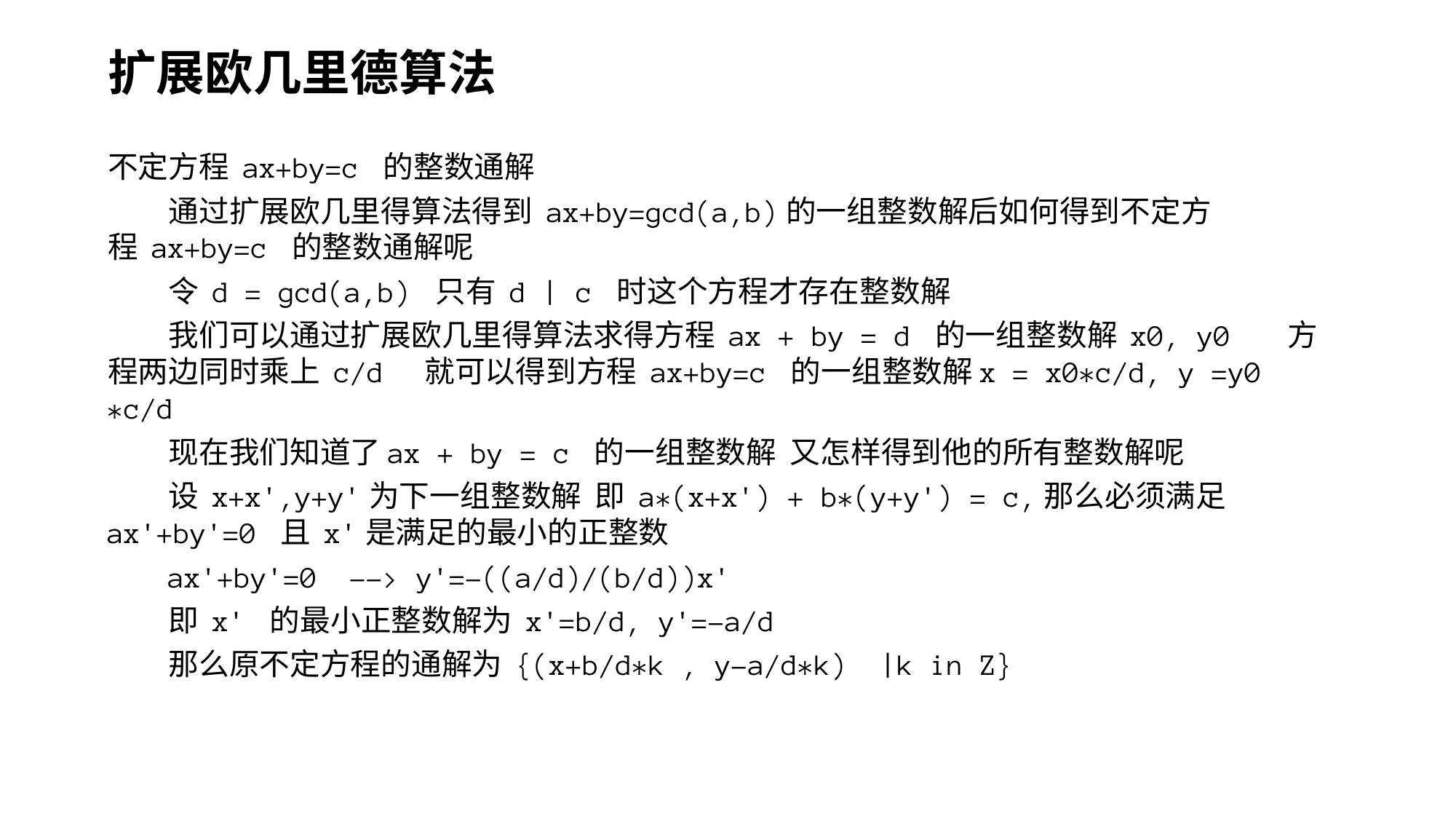

# 扩展欧几里德算法
不定方程 ax+by=c 的整数通解
通过扩展欧几里得算法得到 ax+by=gcd(a,b)的一组整数解后如何得到不定方程 ax+by=c 的整数通解呢
令 d = gcd(a,b) 只有 d | c 时这个方程才存在整数解
我们可以通过扩展欧几里得算法求得方程 ax + by = d 的一组整数解 x0, y0   方程两边同时乘上 c/d  就可以得到方程 ax+by=c 的一组整数解x = x0*c/d, y =y0 *c/d
现在我们知道了ax + by = c 的一组整数解  又怎样得到他的所有整数解呢
设 x+x',y+y'为下一组整数解  即 a*(x+x') + b*(y+y') = c,那么必须满足 ax'+by'=0 且 x'是满足的最小的正整数
ax'+by'=0  --> y'=-((a/d)/(b/d))x'
即 x' 的最小正整数解为 x'=b/d, y'=-a/d
那么原不定方程的通解为 {(x+b/d*k , y-a/d*k)  |k in Z}